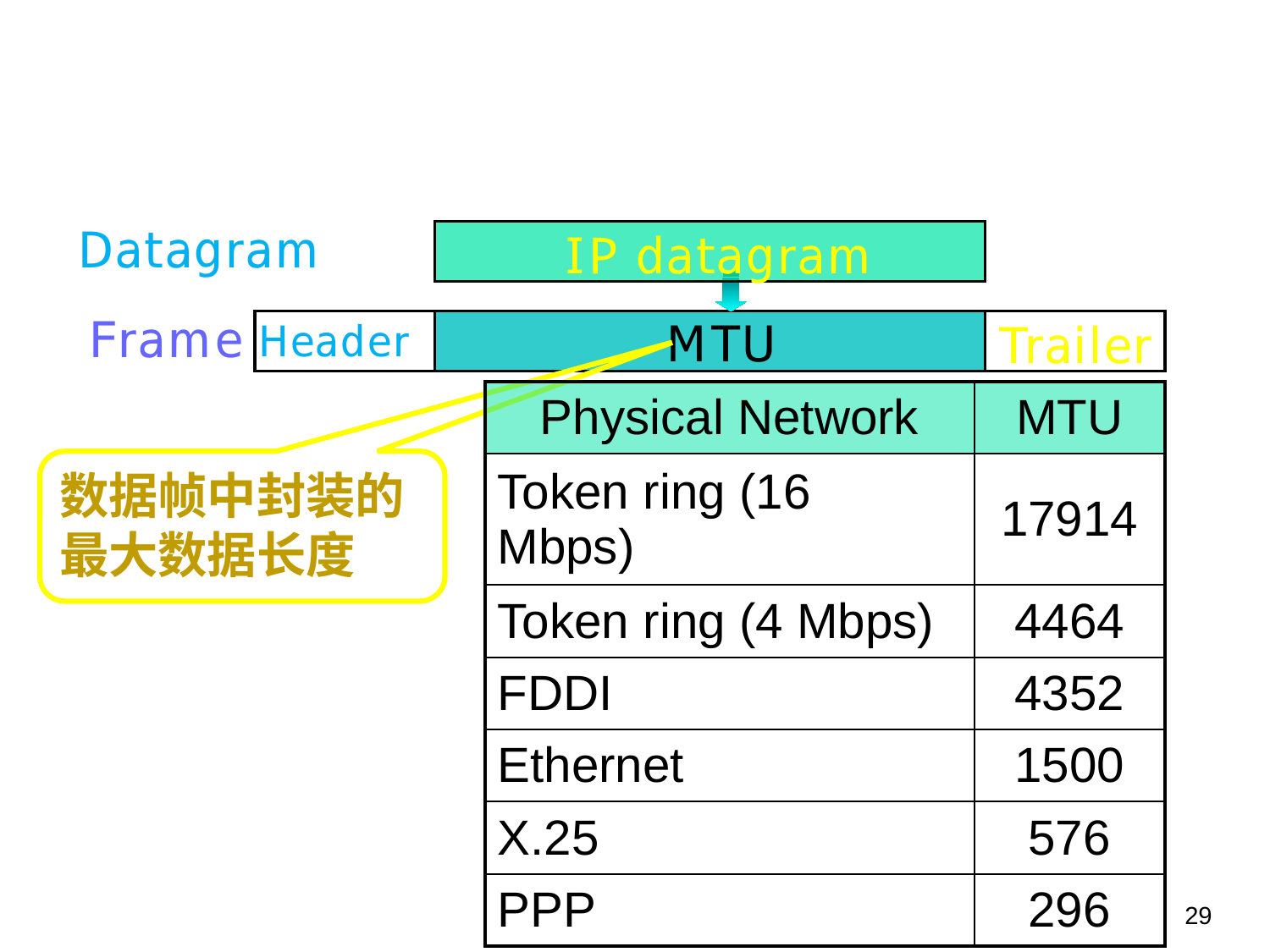

Datagram
IP datagram

Frame
MTU
Header
Trailer

| Physical Network | MTU |
| --- | --- |
| Token ring (16 Mbps) | 17914 |
| Token ring (4 Mbps) | 4464 |
| FDDI | 4352 |
| Ethernet | 1500 |
| X.25 | 576 |
| PPP | 296 |
数据帧中封装的最大数据长度
29